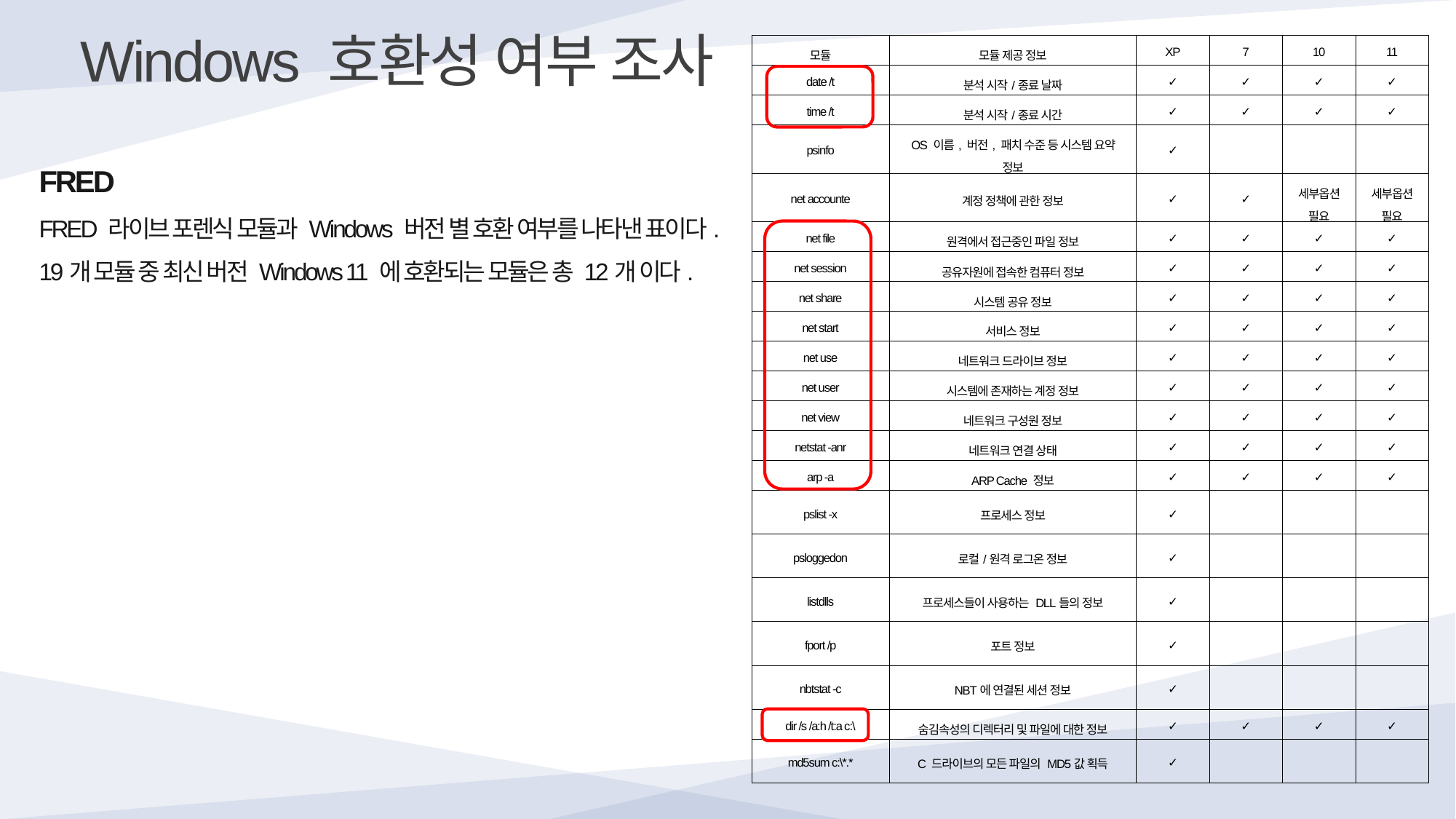

| 모듈 | 모듈 제공 정보 | XP | 7 | 10 | 11 |
| --- | --- | --- | --- | --- | --- |
| date /t | 분석 시작/종료 날짜 | ✓ | ✓ | ✓ | ✓ |
| time /t | 분석 시작/종료 시간 | ✓ | ✓ | ✓ | ✓ |
| psinfo | OS 이름, 버전, 패치 수준 등 시스템 요약 정보 | ✓ |  |  |  |
| net accounte | 계정 정책에 관한 정보 | ✓ | ✓ | 세부옵션 필요 | 세부옵션 필요 |
| net file | 원격에서 접근중인 파일 정보 | ✓ | ✓ | ✓ | ✓ |
| net session | 공유자원에 접속한 컴퓨터 정보 | ✓ | ✓ | ✓ | ✓ |
| net share | 시스템 공유 정보 | ✓ | ✓ | ✓ | ✓ |
| net start | 서비스 정보 | ✓ | ✓ | ✓ | ✓ |
| net use | 네트워크 드라이브 정보 | ✓ | ✓ | ✓ | ✓ |
| net user | 시스템에 존재하는 계정 정보 | ✓ | ✓ | ✓ | ✓ |
| net view | 네트워크 구성원 정보 | ✓ | ✓ | ✓ | ✓ |
| netstat -anr | 네트워크 연결 상태 | ✓ | ✓ | ✓ | ✓ |
| arp -a | ARP Cache 정보 | ✓ | ✓ | ✓ | ✓ |
| pslist -x | 프로세스 정보 | ✓ |  |  |  |
| psloggedon | 로컬/원격 로그온 정보 | ✓ |  |  |  |
| listdlls | 프로세스들이 사용하는 DLL들의 정보 | ✓ |  |  |  |
| fport /p | 포트 정보 | ✓ |  |  |  |
| nbtstat -c | NBT에 연결된 세션 정보 | ✓ |  |  |  |
| dir /s /a:h /t:a c:\ | 숨김속성의 디렉터리 및 파일에 대한 정보 | ✓ | ✓ | ✓ | ✓ |
| md5sum c:\\*.\* | C 드라이브의 모든 파일의 MD5값 획득 | ✓ |  |  |  |
Windows 호환성 여부 조사

FRED
FRED 라이브 포렌식 모듈과 Windows 버전 별 호환 여부를 나타낸 표이다.  19개 모듈 중 최신 버전 Windows 11 에 호환되는 모듈은 총 12개 이다.